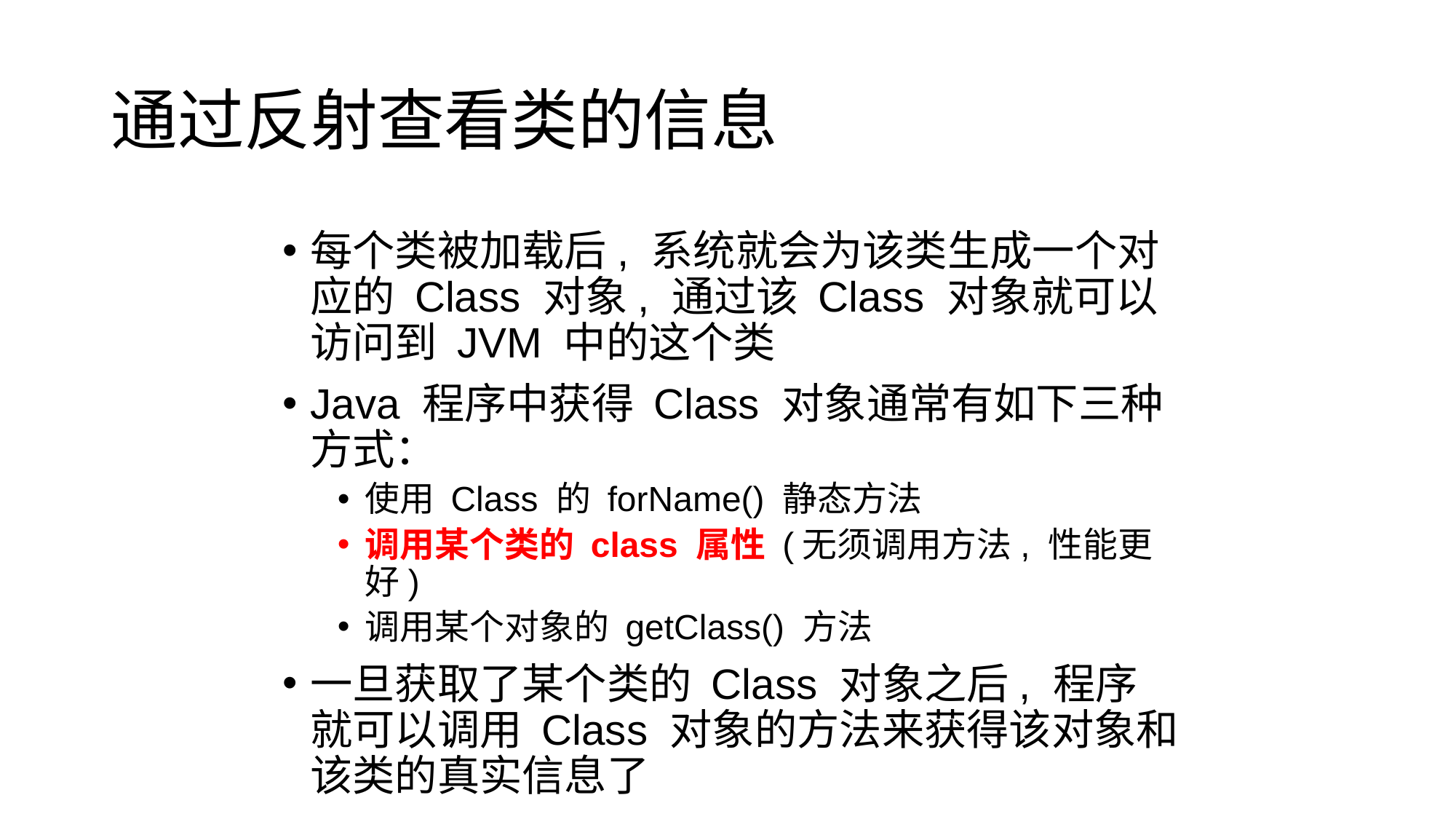

# 通过反射查看类的信息
每个类被加载后, 系统就会为该类生成一个对应的 Class 对象, 通过该 Class 对象就可以访问到 JVM 中的这个类
Java 程序中获得 Class 对象通常有如下三种方式：
使用 Class 的 forName() 静态方法
调用某个类的 class 属性 (无须调用方法, 性能更好)
调用某个对象的 getClass() 方法
一旦获取了某个类的 Class 对象之后, 程序就可以调用 Class 对象的方法来获得该对象和该类的真实信息了